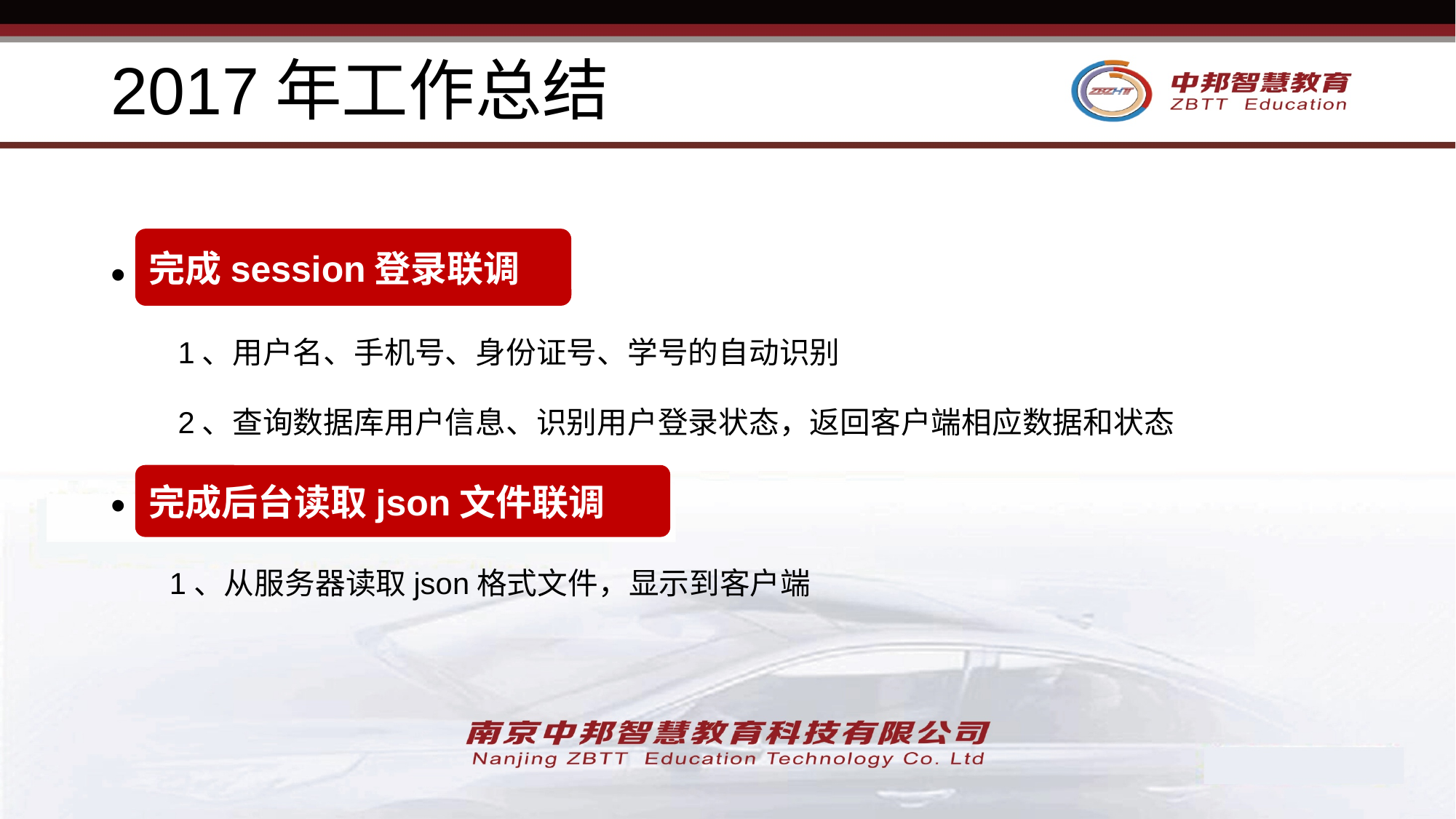

# 2017年工作总结
完成session登录联调
        1、用户名、手机号、身份证号、学号的自动识别
        2、查询数据库用户信息、识别用户登录状态，返回客户端相应数据和状态
完成后台读取json文件联调
       1、从服务器读取json格式文件，显示到客户端
完成session登录联调
完成后台读取json文件联调